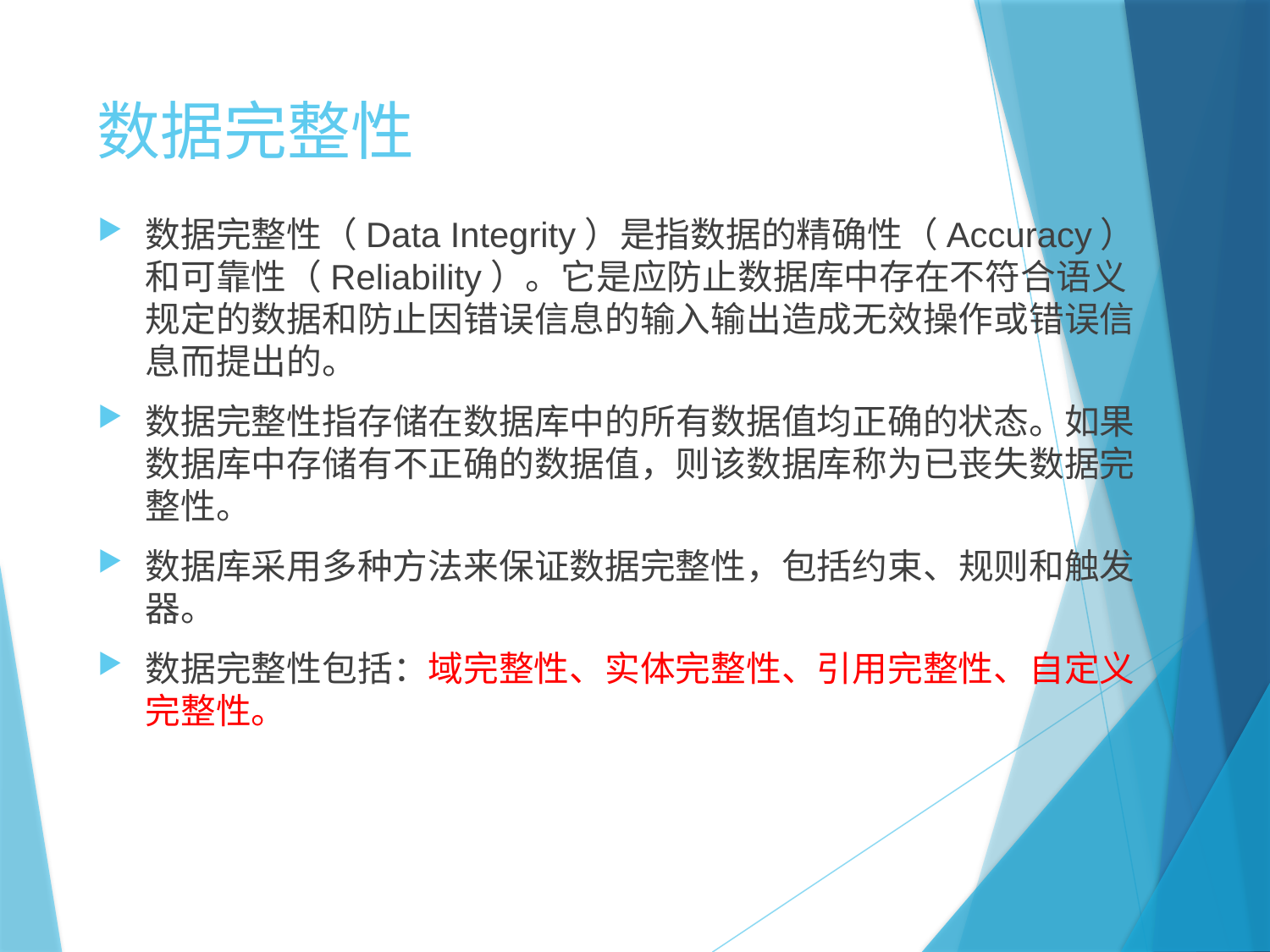

# 数据完整性
数据完整性（Data Integrity）是指数据的精确性（Accuracy） 和可靠性（Reliability）。它是应防止数据库中存在不符合语义规定的数据和防止因错误信息的输入输出造成无效操作或错误信息而提出的。
数据完整性指存储在数据库中的所有数据值均正确的状态。如果数据库中存储有不正确的数据值，则该数据库称为已丧失数据完整性。
数据库采用多种方法来保证数据完整性，包括约束、规则和触发器。
数据完整性包括：域完整性、实体完整性、引用完整性、自定义完整性。